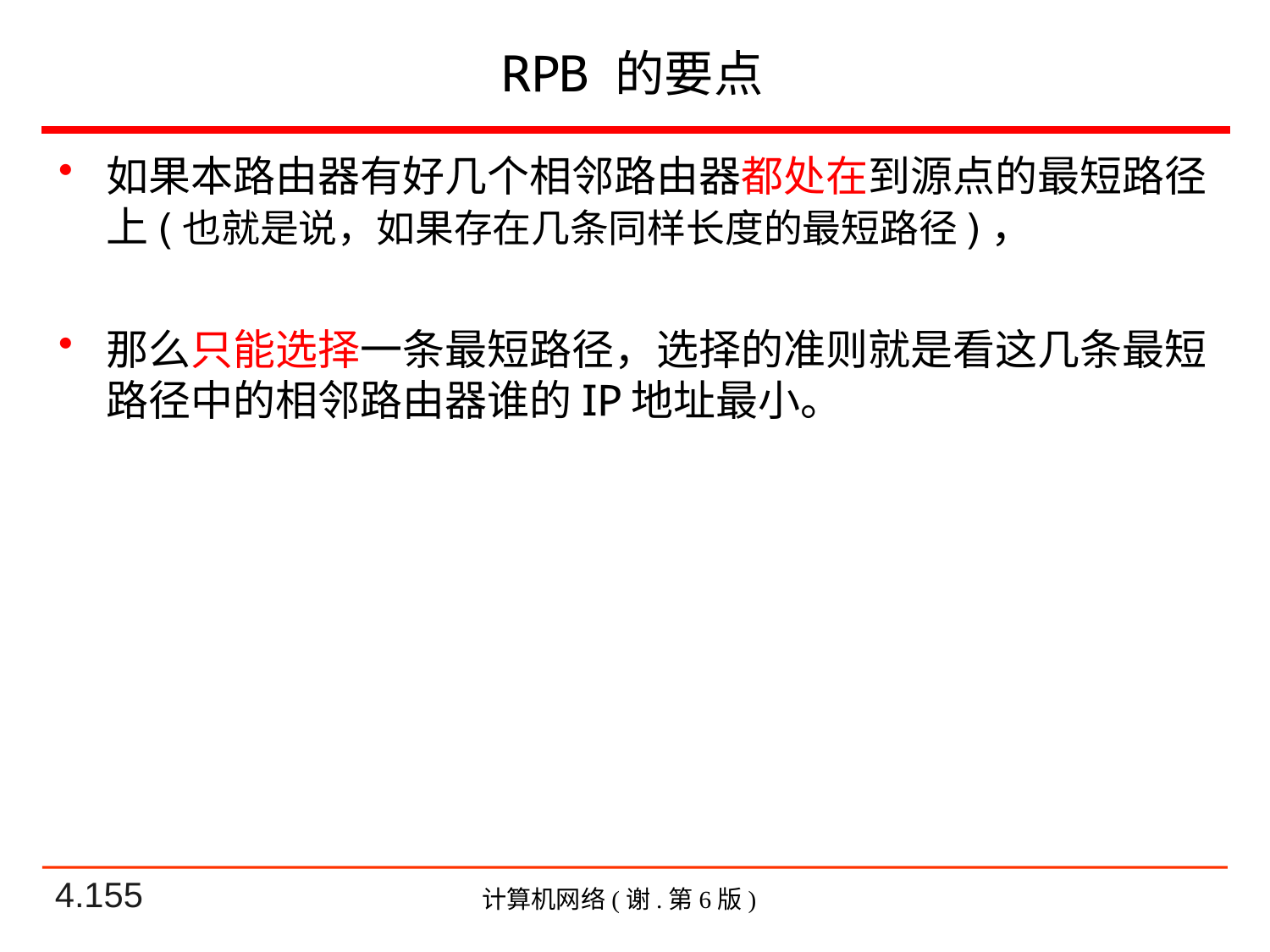

# RPB 的要点
如果本路由器有好几个相邻路由器都处在到源点的最短路径上(也就是说，如果存在几条同样长度的最短路径)，

那么只能选择一条最短路径，选择的准则就是看这几条最短路径中的相邻路由器谁的IP地址最小。